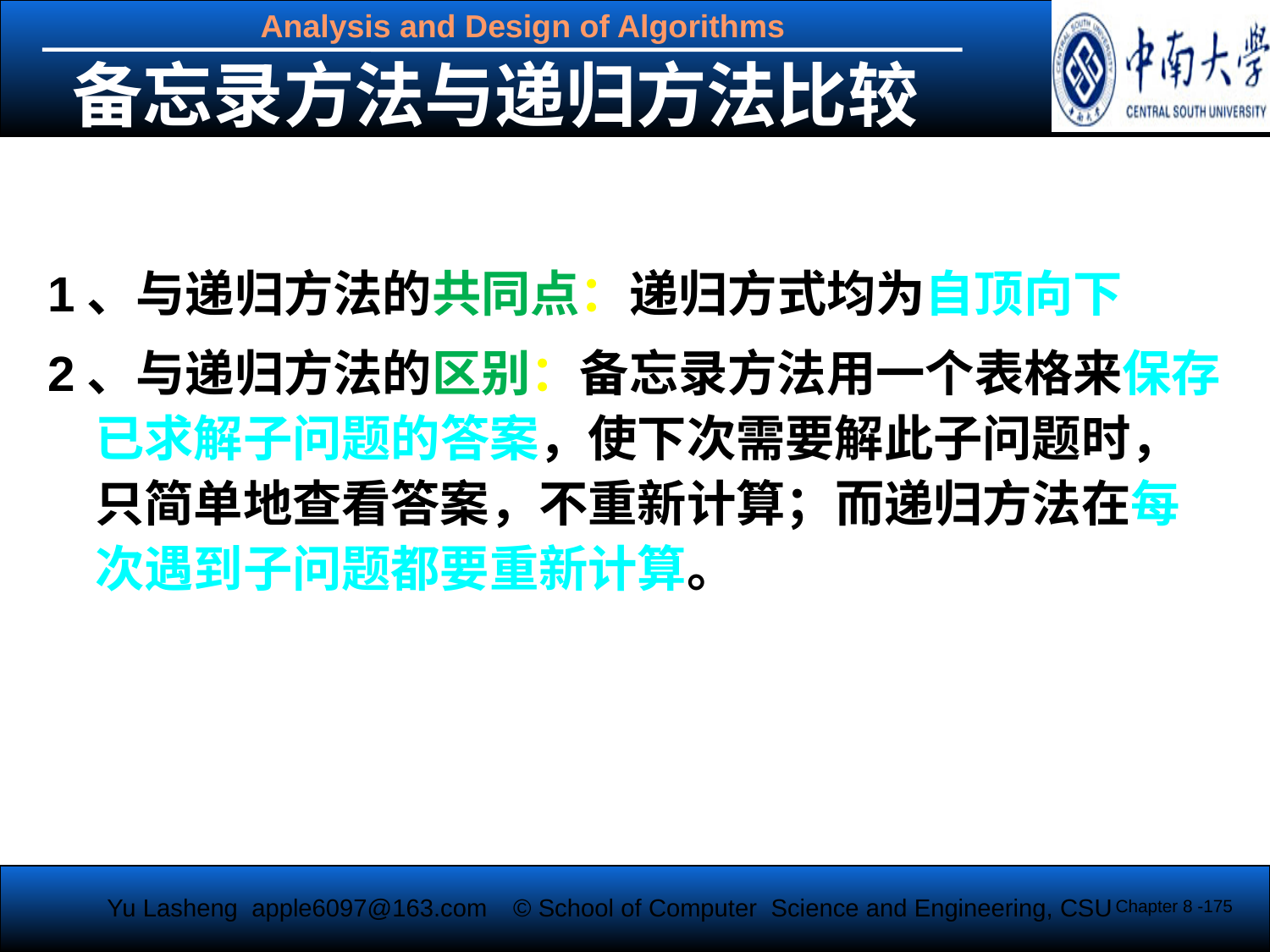

# 备忘录方法与递归方法比较

1、与递归方法的共同点：递归方式均为自顶向下
2、与递归方法的区别：备忘录方法用一个表格来保存已求解子问题的答案，使下次需要解此子问题时，只简单地查看答案，不重新计算；而递归方法在每次遇到子问题都要重新计算。

Chapter 8 -175